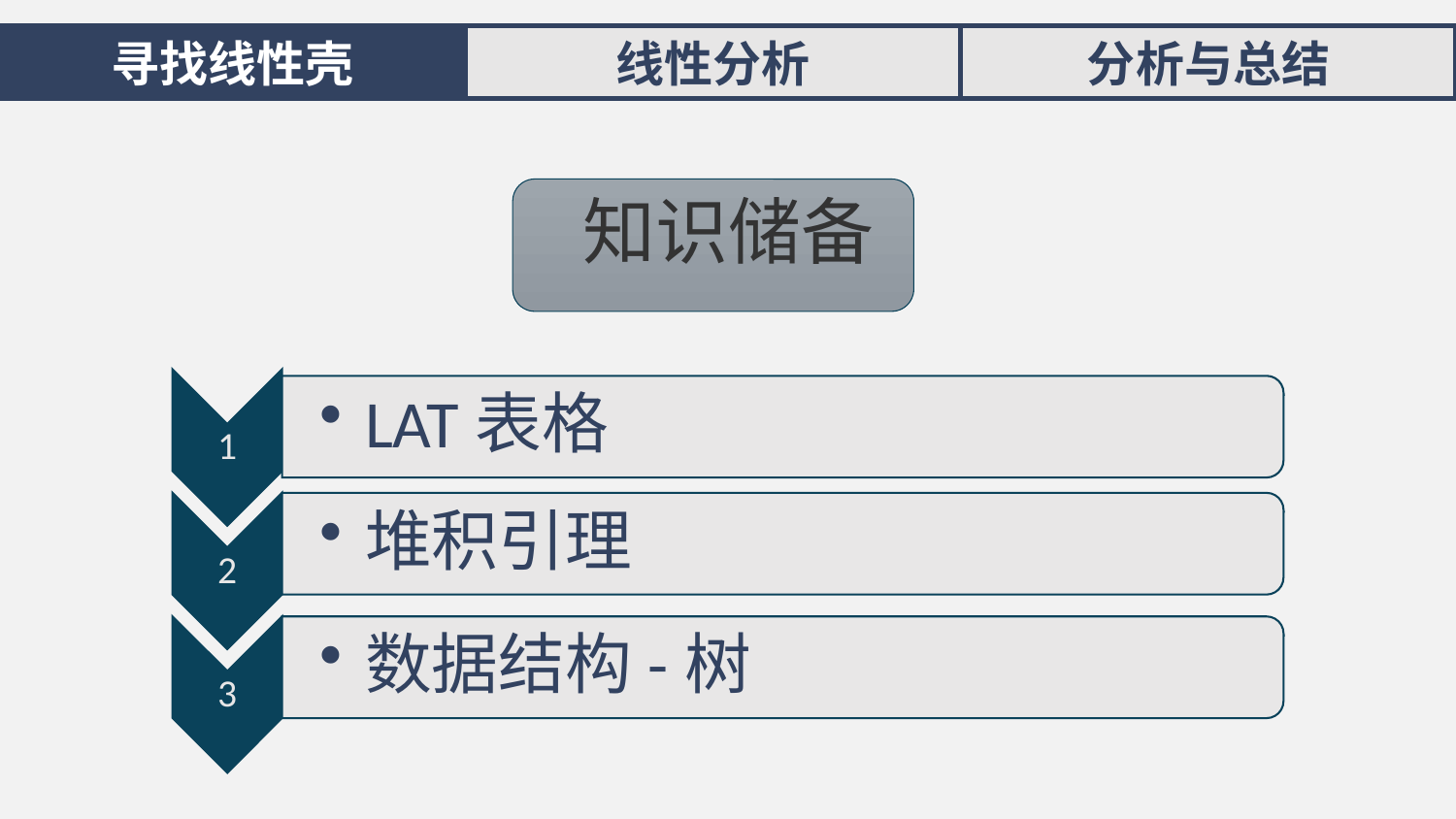

寻找线性壳
线性分析
分析与总结
知识储备

1
LAT表格
2
堆积引理
3
数据结构-树